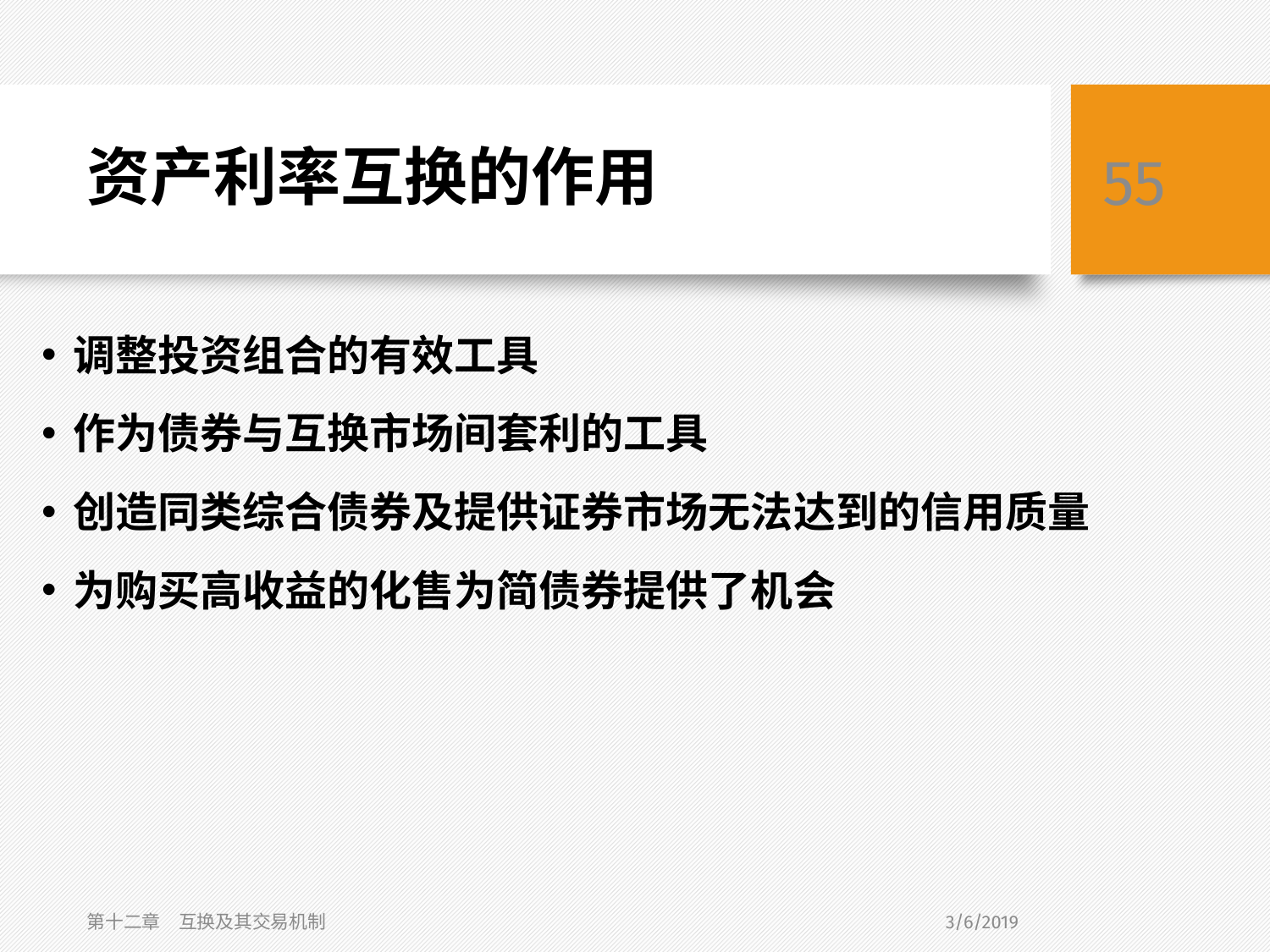

# 资产利率互换的作用
55
调整投资组合的有效工具
作为债券与互换市场间套利的工具
创造同类综合债券及提供证券市场无法达到的信用质量
为购买高收益的化售为简债券提供了机会

3/6/2019
第十二章　互换及其交易机制